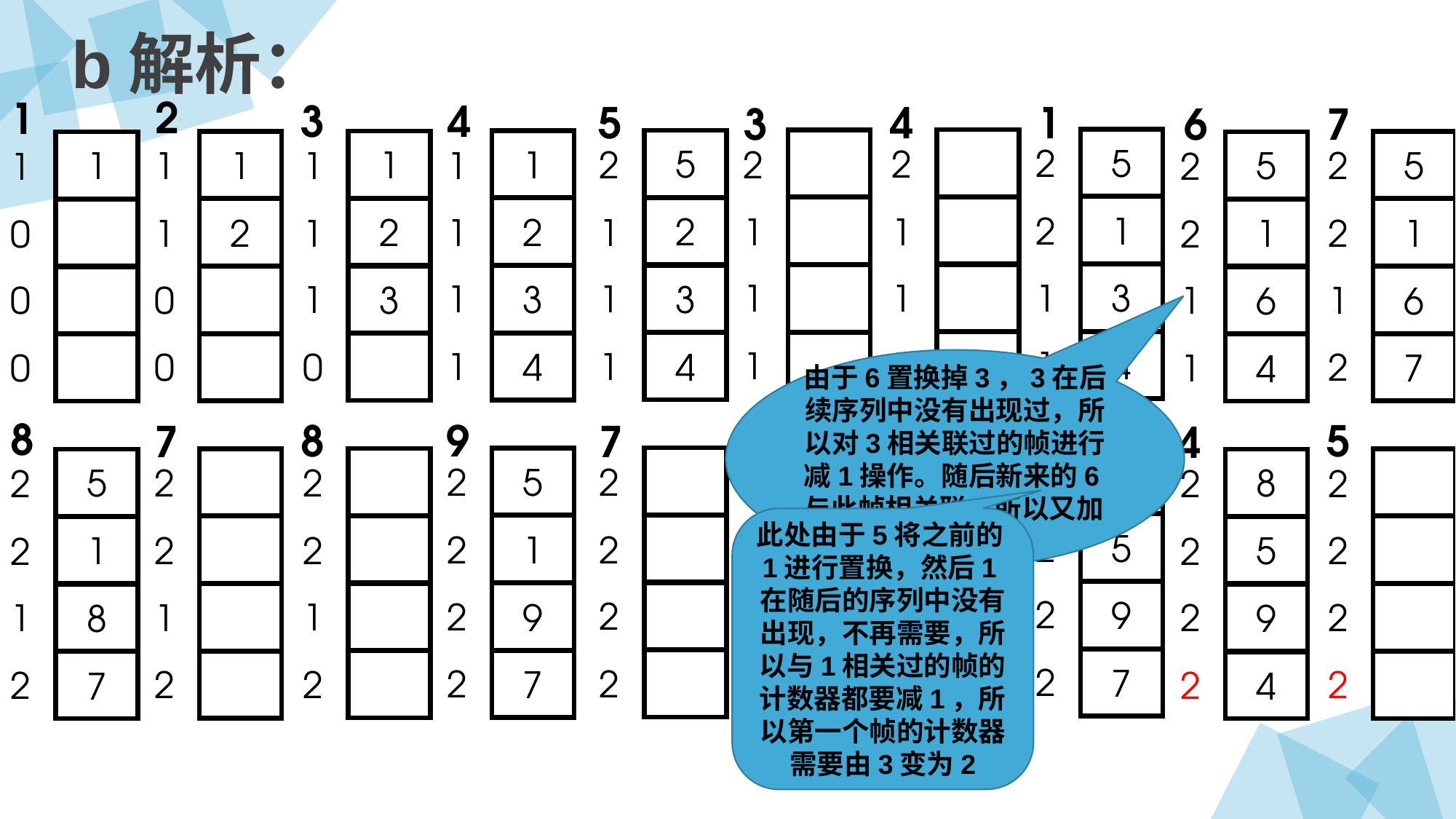

b解析：
2
1
4
3
5
4
1
6
3
7
5
1
3
4
2
2
1
1

2
1
1
1

2
1
1
1
5
2
3
4
2
1
1
1
1
2
3
4
1
1
1
1
1
2
3

1
1
1
0
1
2

1
1
0
0
5
1
6
7
2
2
1
2
1

1
0
0
0
5
1
6
4
2
2
1
1
由于6置换掉3，3在后续序列中没有出现过，所以对3相关联过的帧进行减1操作。随后新来的6与此帧相关联，所以又加1
8
9
8
5
7
7
8
9
5
4
8
5
9
7
2
2
2
2

3
2
2
2
8
1
9
7
3
2
2
2

2
2
2
2
5
1
9
7
2
2
2
2

2
2
1
2

2
2
1
2

2
2
2
2
5
1
8
7
2
2
1
2
8
5
9
4
2
2
2
2
此处由于5将之前的1进行置换，然后1在随后的序列中没有出现，不再需要，所以与1相关过的帧的计数器都要减1，所以第一个帧的计数器需要由3变为2